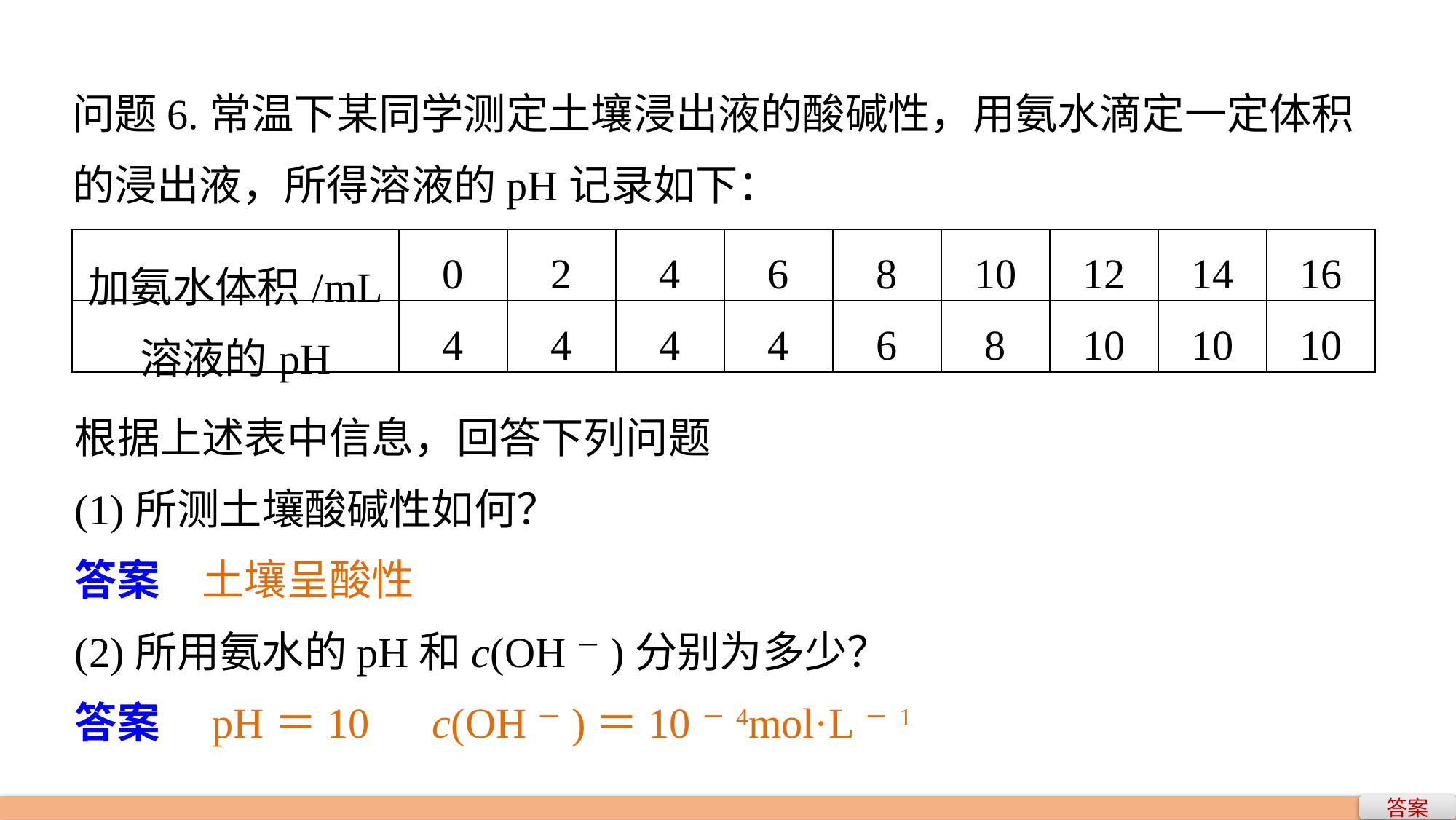

问题6.常温下某同学测定土壤浸出液的酸碱性，用氨水滴定一定体积的浸出液，所得溶液的pH记录如下：
| 加氨水体积/mL | 0 | 2 | 4 | 6 | 8 | 10 | 12 | 14 | 16 |
| --- | --- | --- | --- | --- | --- | --- | --- | --- | --- |
| 溶液的pH | 4 | 4 | 4 | 4 | 6 | 8 | 10 | 10 | 10 |
根据上述表中信息，回答下列问题
(1)所测土壤酸碱性如何？
答案　土壤呈酸性
(2)所用氨水的pH和c(OH－)分别为多少？
答案　pH＝10　c(OH－)＝10－4mol·L－1
答案